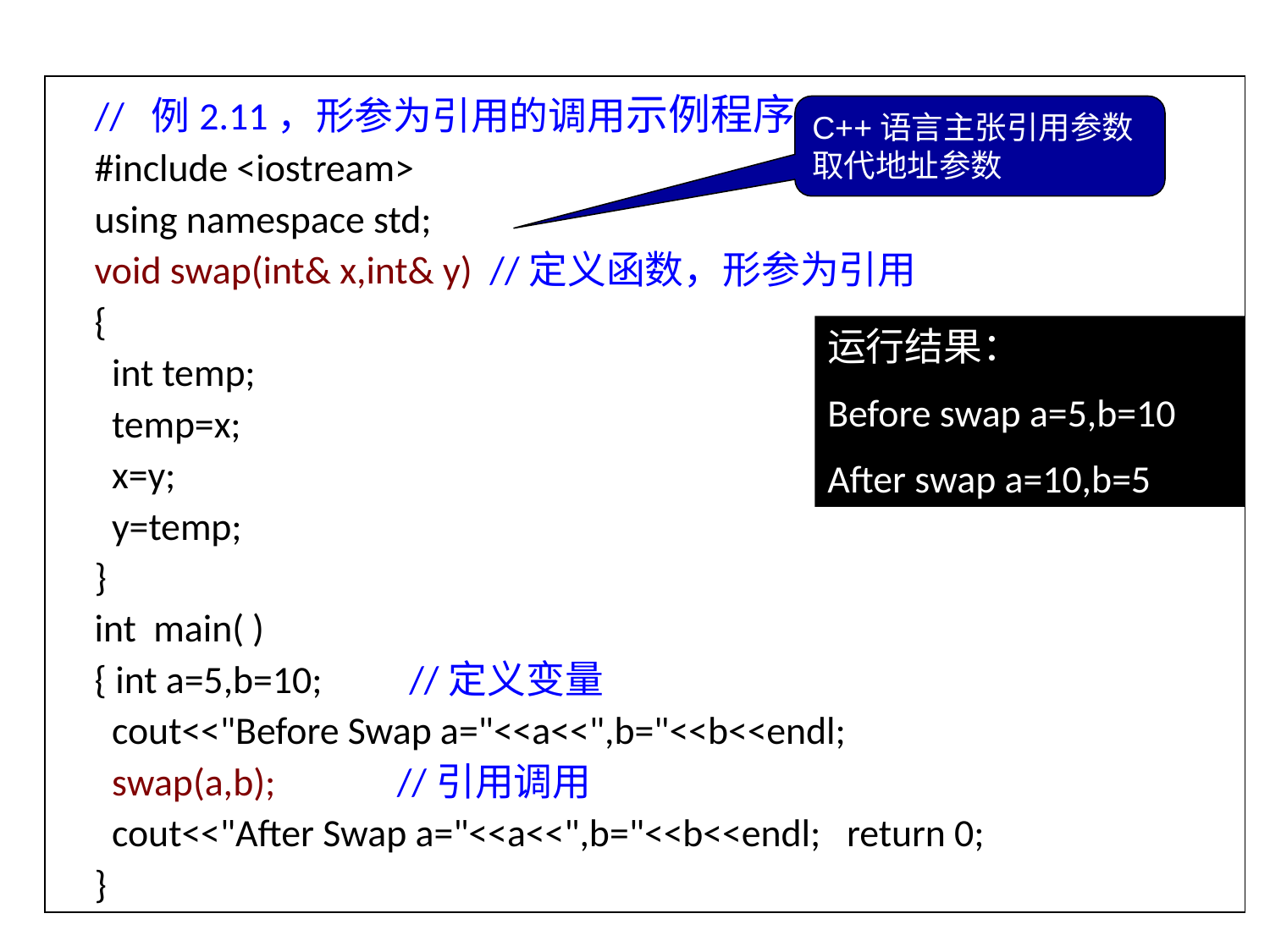

//  例2.11，形参为引用的调用示例程序
#include <iostream>
using namespace std;
void swap(int& x,int& y)  //定义函数，形参为引用
{
  int temp;
  temp=x;
  x=y;
  y=temp;
}
int  main( )
{ int a=5,b=10;          //定义变量
  cout<<"Before Swap a="<<a<<",b="<<b<<endl;
  swap(a,b);              //引用调用
  cout<<"After Swap a="<<a<<",b="<<b<<endl;   return 0;
}
C++语言主张引用参数取代地址参数
运行结果：
Before swap a=5,b=10
After swap a=10,b=5